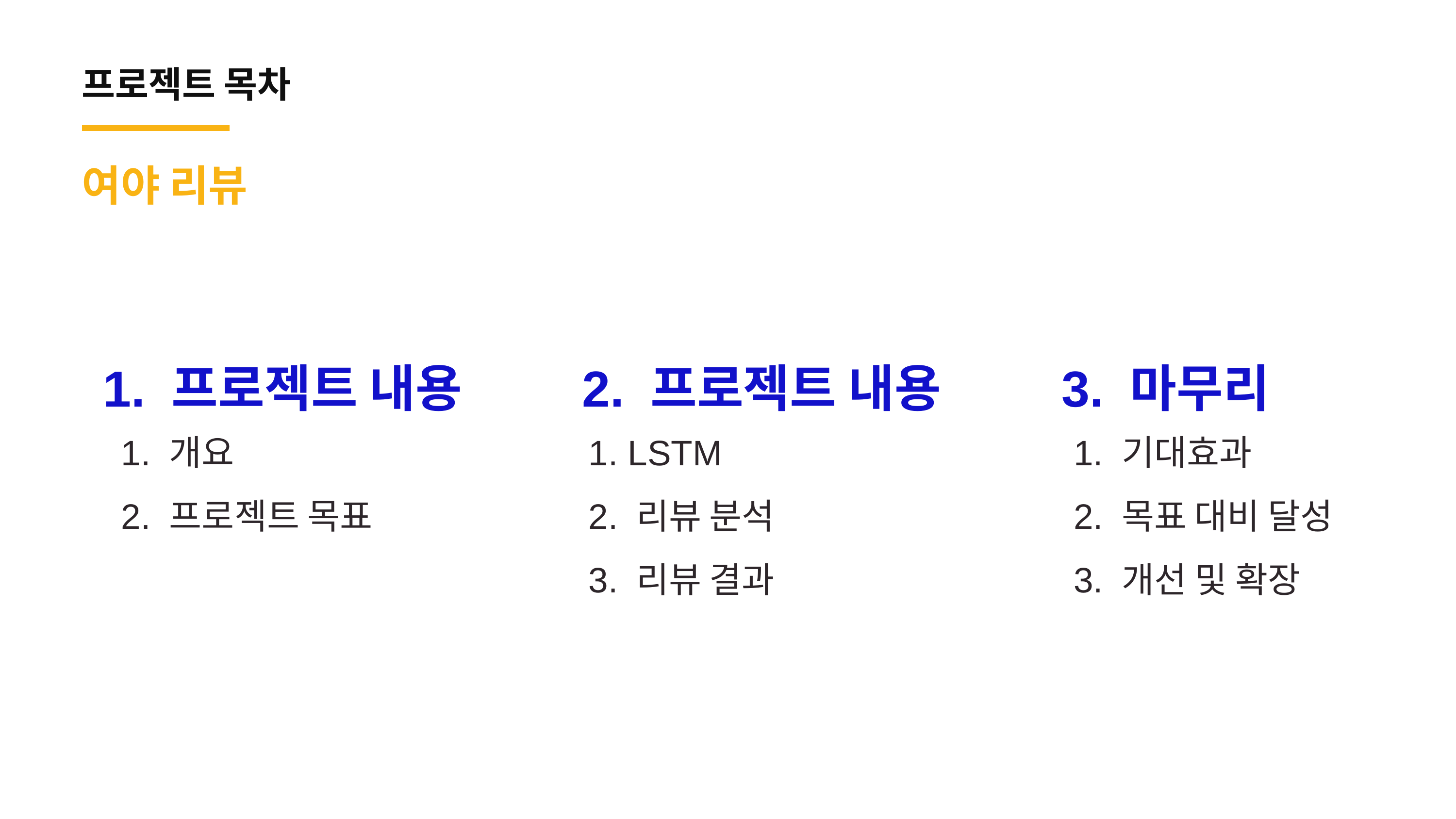

프로젝트 목차

여야 리뷰
1. 프로젝트 내용
2. 프로젝트 내용
3. 마무리
1. LSTM

2. 리뷰 분석

3. 리뷰 결과
1. 기대효과

2. 목표 대비 달성

3. 개선 및 확장
1. 개요

2. 프로젝트 목표